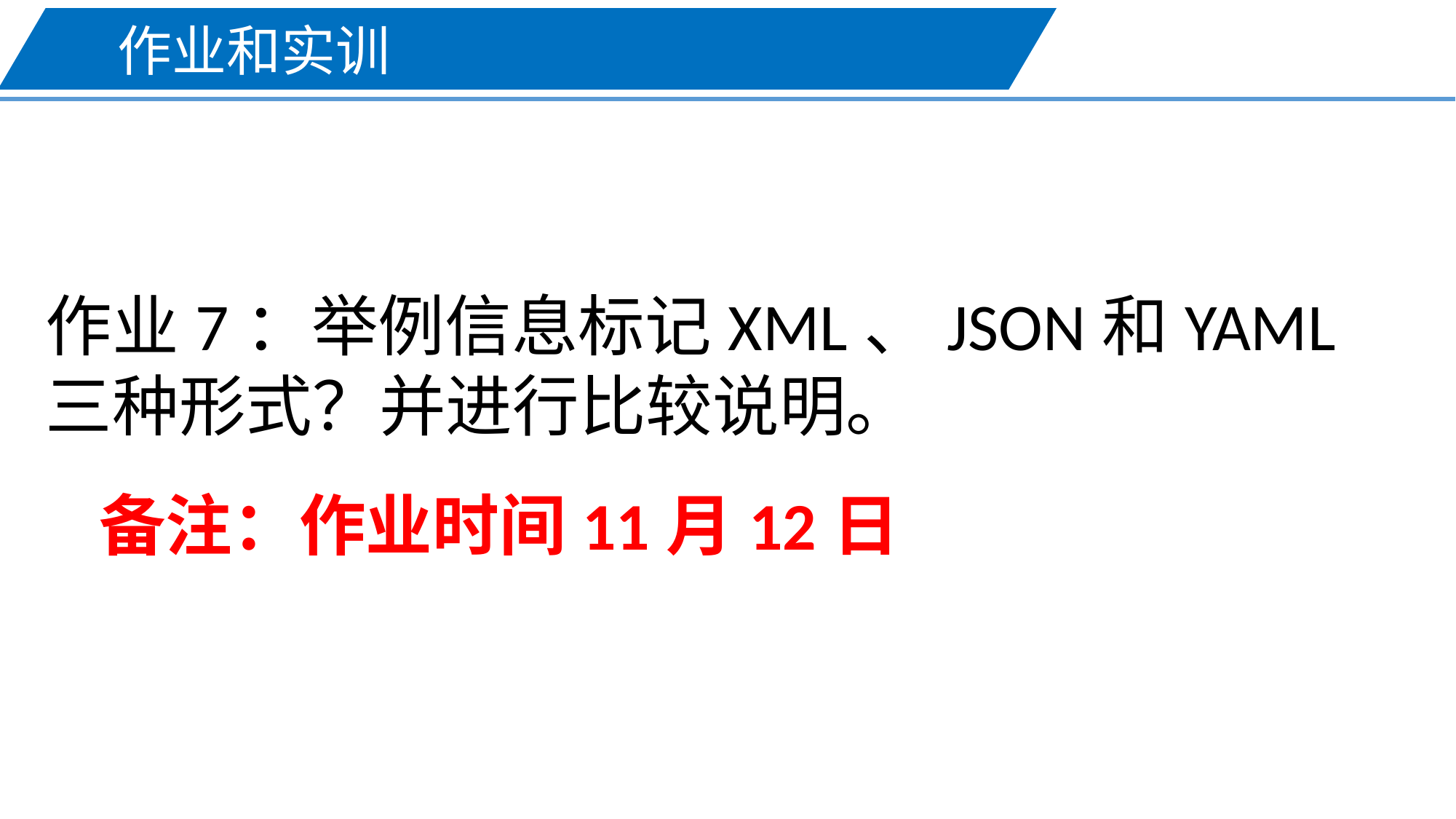

作业和实训
作业7：举例信息标记XML、JSON和YAML三种形式？并进行比较说明。
备注：作业时间11月12日